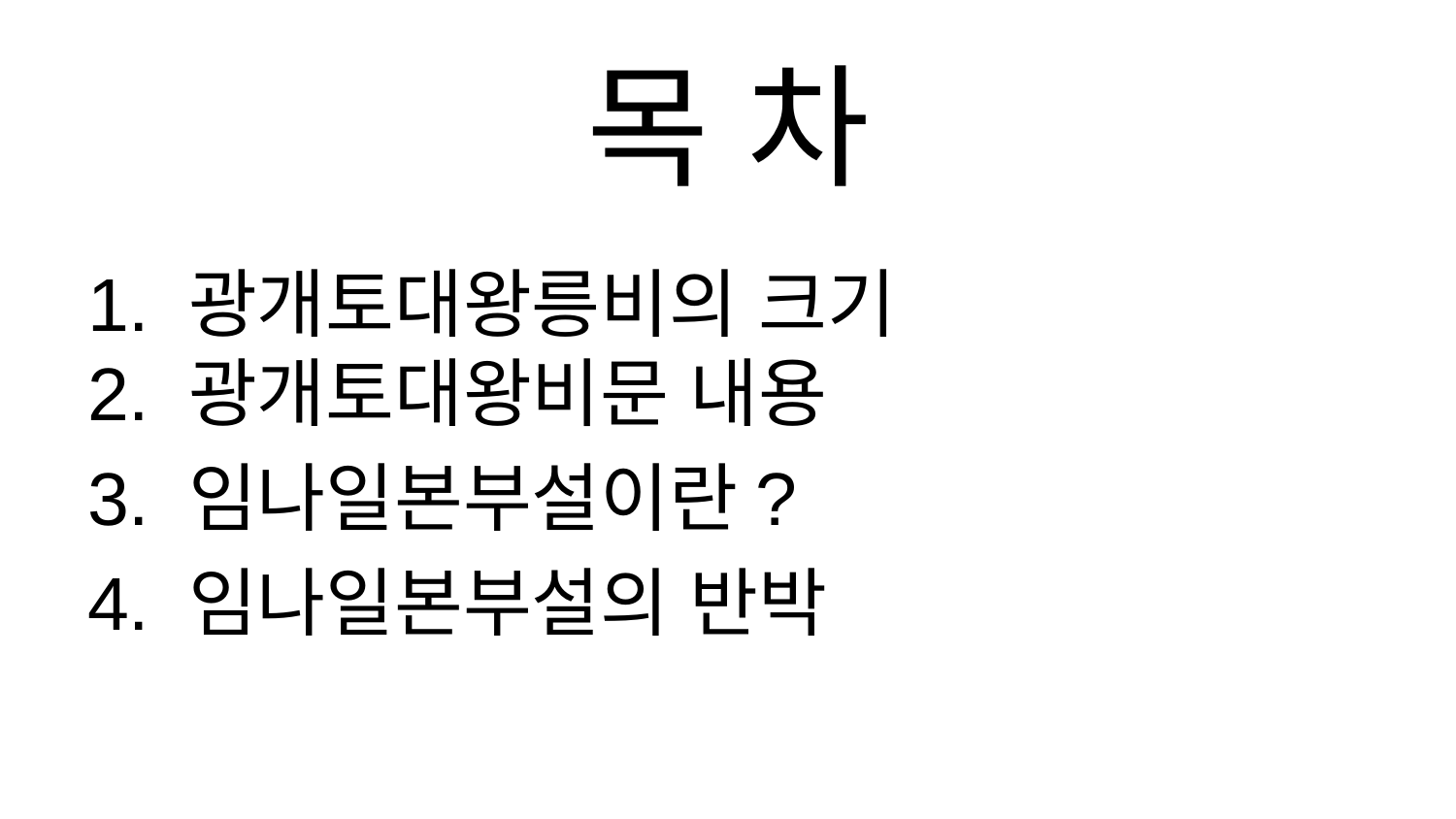

# 목 차

1. 광개토대왕릉비의 크기
2. 광개토대왕비문 내용
3. 임나일본부설이란?
4. 임나일본부설의 반박